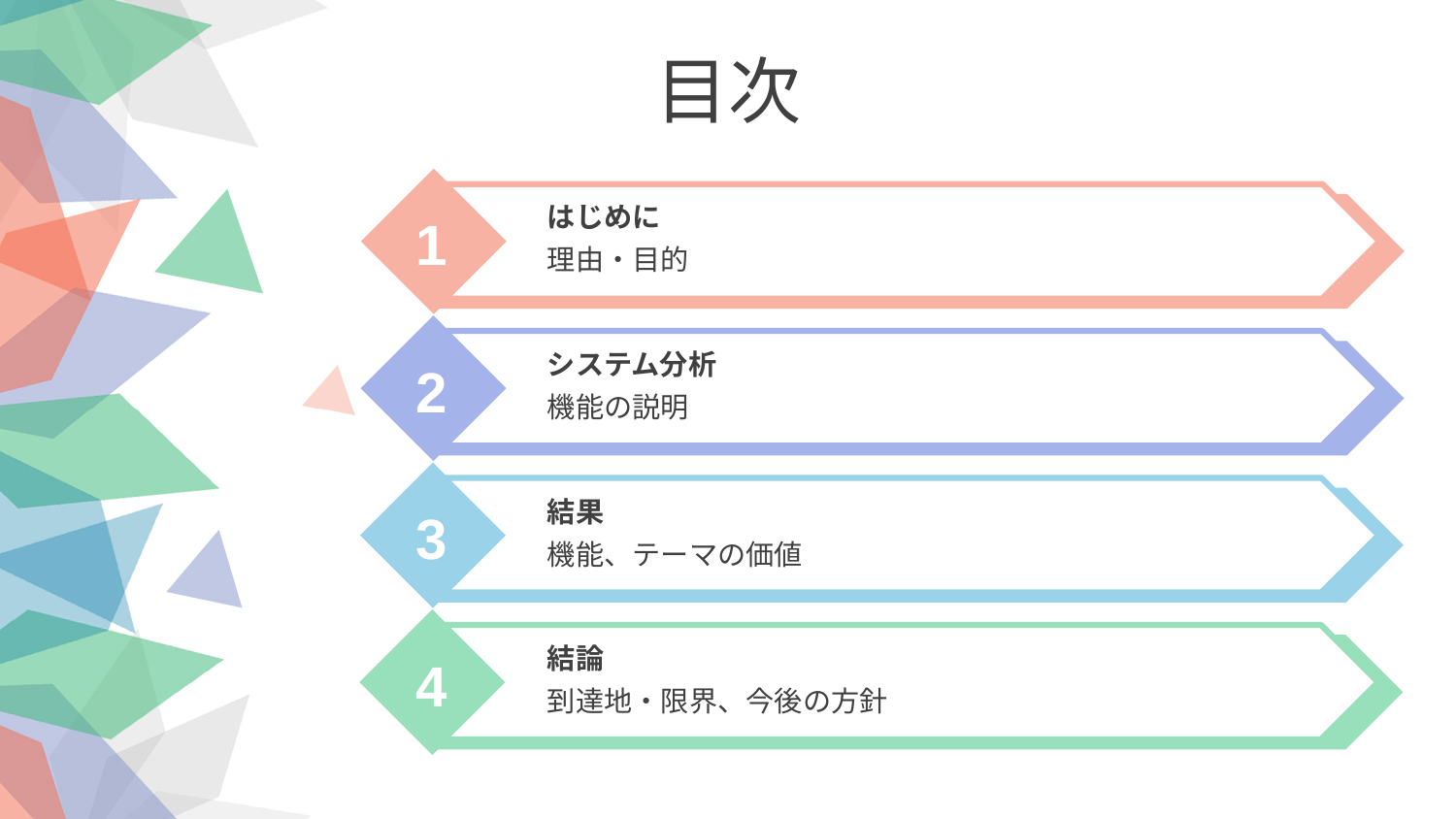

目次

はじめに
理由・目的
1

システム分析
機能の説明
2

結果
機能、テーマの価値
3

結論
到達地・限界、今後の方針
4